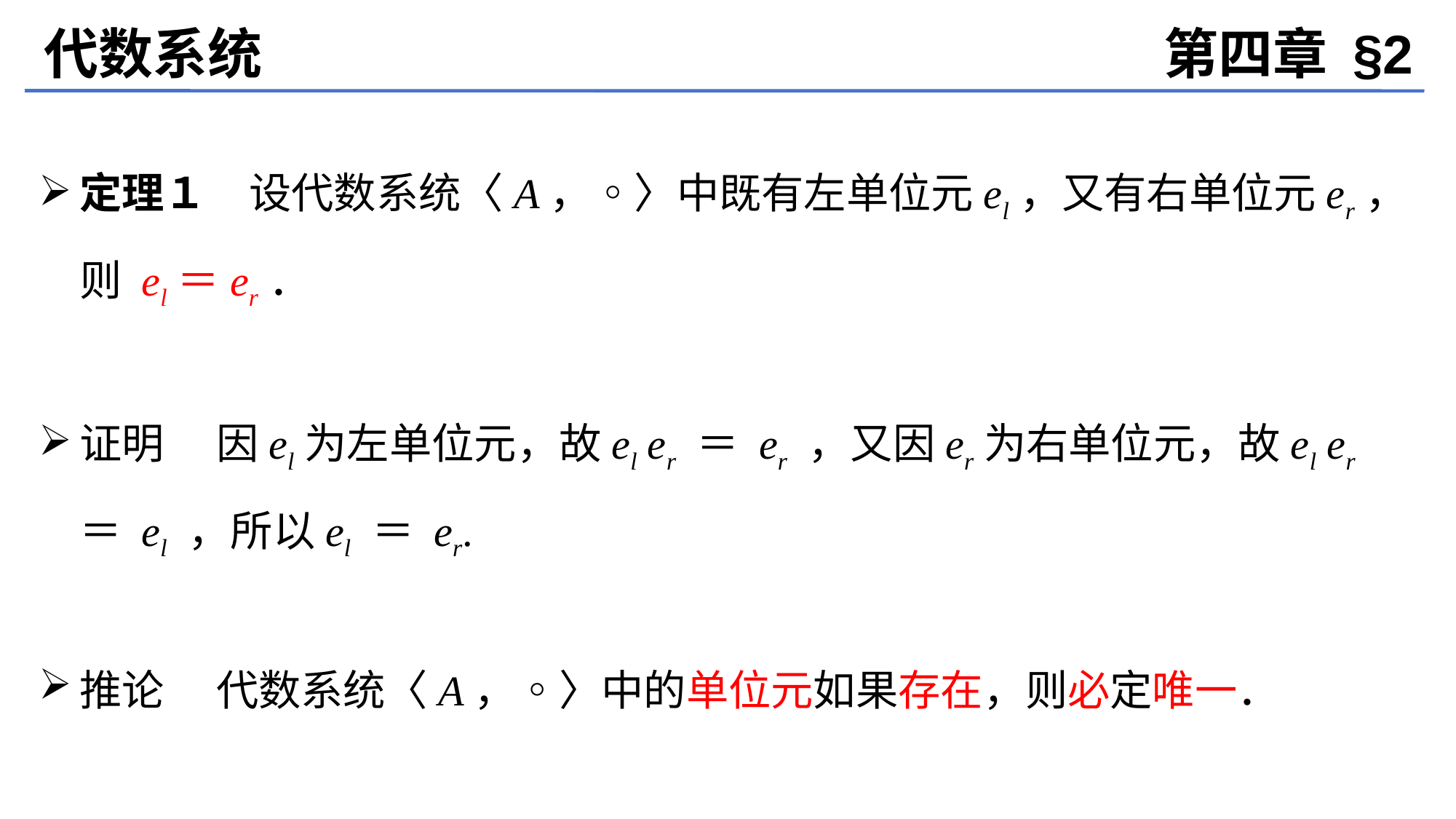

代数系统
第四章 §2
定理１　设代数系统〈A，◦〉中既有左单位元el，又有右单位元er，则 el＝er．

证明　 因el为左单位元，故el er ＝ er ，又因er为右单位元，故el er ＝ el ，所以el ＝ er.

推论　 代数系统〈A，◦〉中的单位元如果存在，则必定唯一．